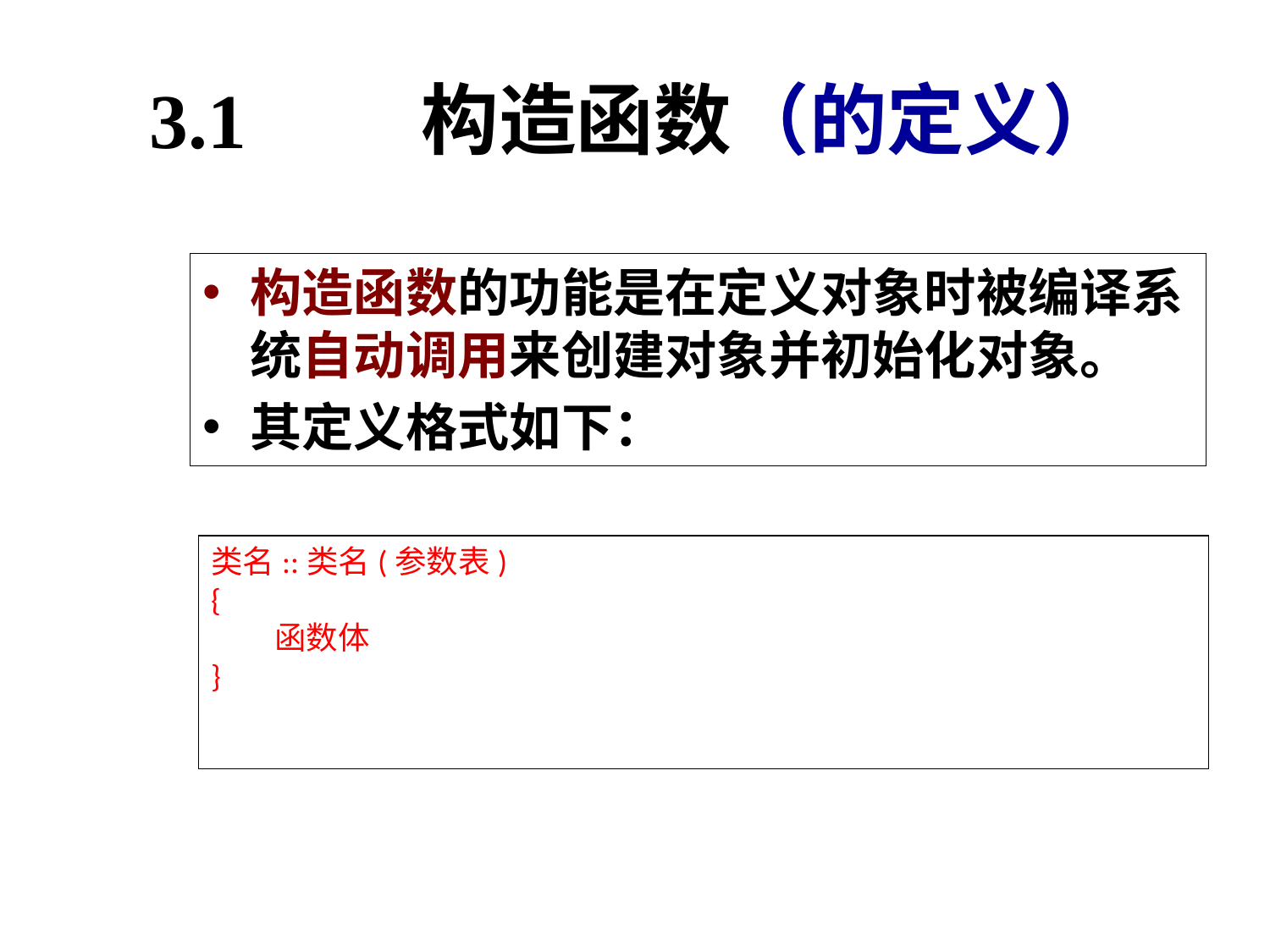

# 3.1        构造函数（的定义）
构造函数的功能是在定义对象时被编译系统自动调用来创建对象并初始化对象。
其定义格式如下：

类名::类名(参数表)
{
　　函数体
}